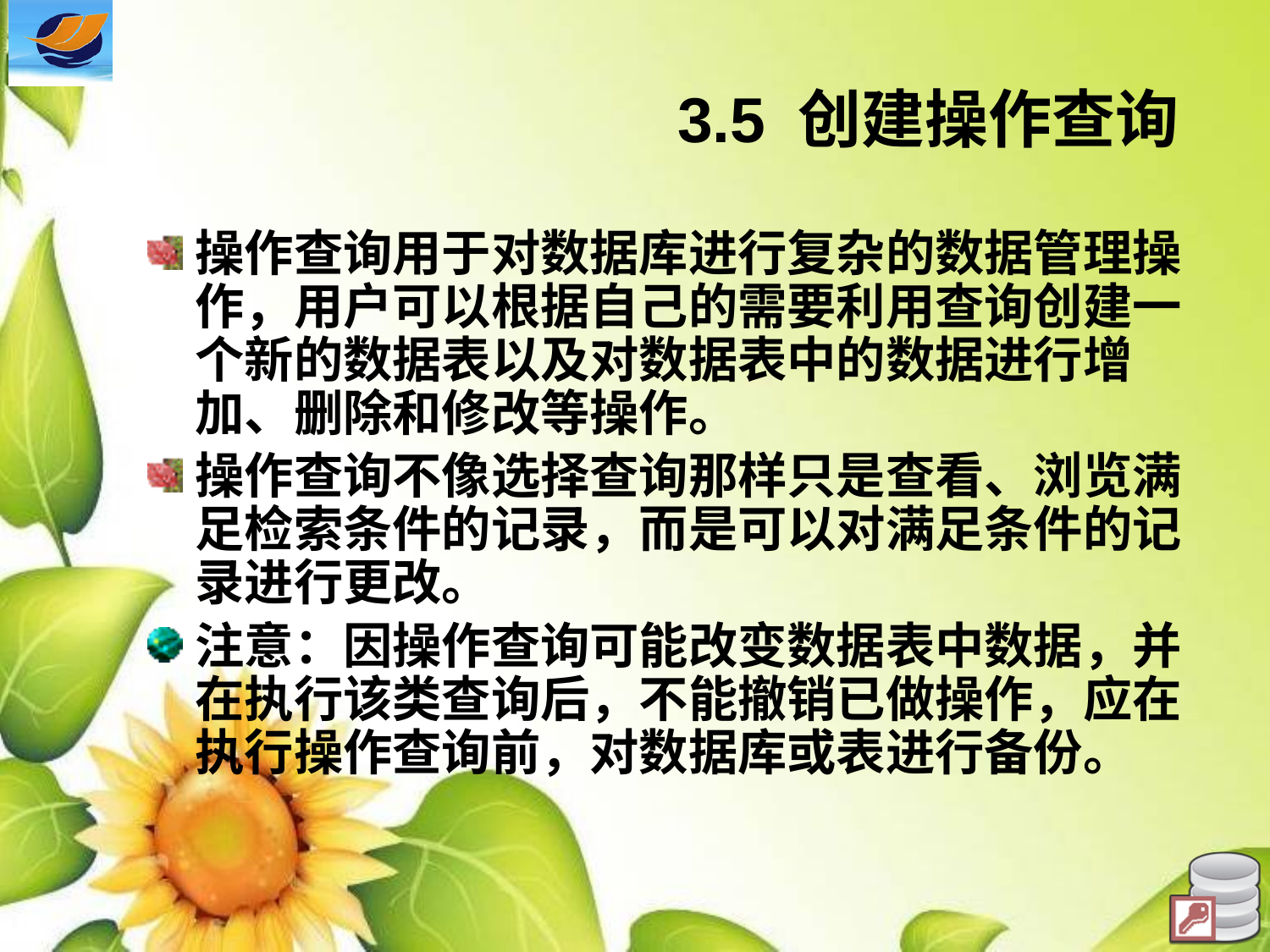

# 3.5 创建操作查询
操作查询用于对数据库进行复杂的数据管理操作，用户可以根据自己的需要利用查询创建一个新的数据表以及对数据表中的数据进行增加、删除和修改等操作。
操作查询不像选择查询那样只是查看、浏览满足检索条件的记录，而是可以对满足条件的记录进行更改。
注意：因操作查询可能改变数据表中数据，并在执行该类查询后，不能撤销已做操作，应在执行操作查询前，对数据库或表进行备份。